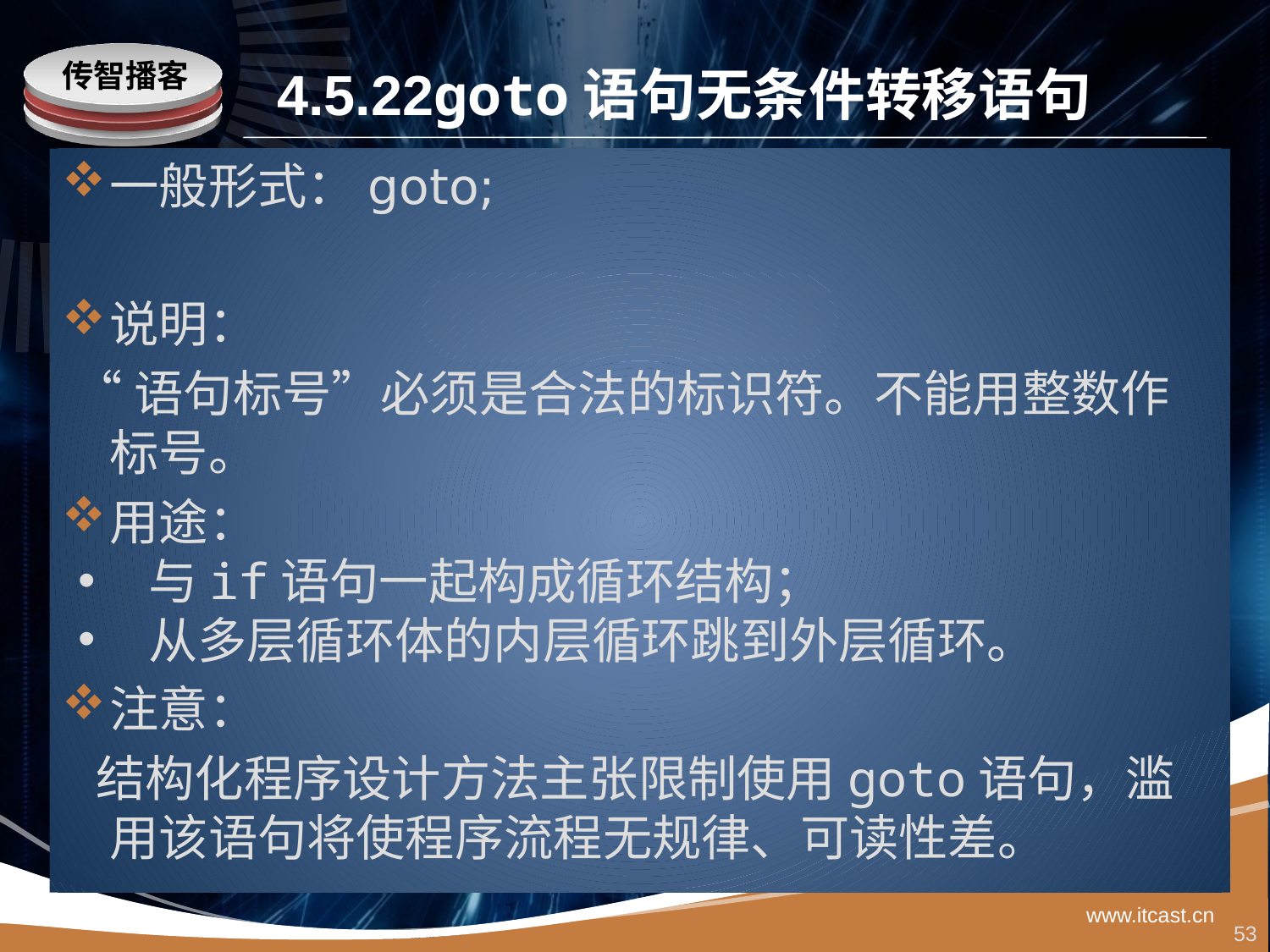

# 4.5.22goto语句无条件转移语句

一般形式：goto;

说明：
 “语句标号”必须是合法的标识符。不能用整数作标号。
用途：
 与if语句一起构成循环结构；
 从多层循环体的内层循环跳到外层循环。
注意：
  结构化程序设计方法主张限制使用goto语句，滥用该语句将使程序流程无规律、可读性差。
goto 语句标号；
www.itcast.cn
53